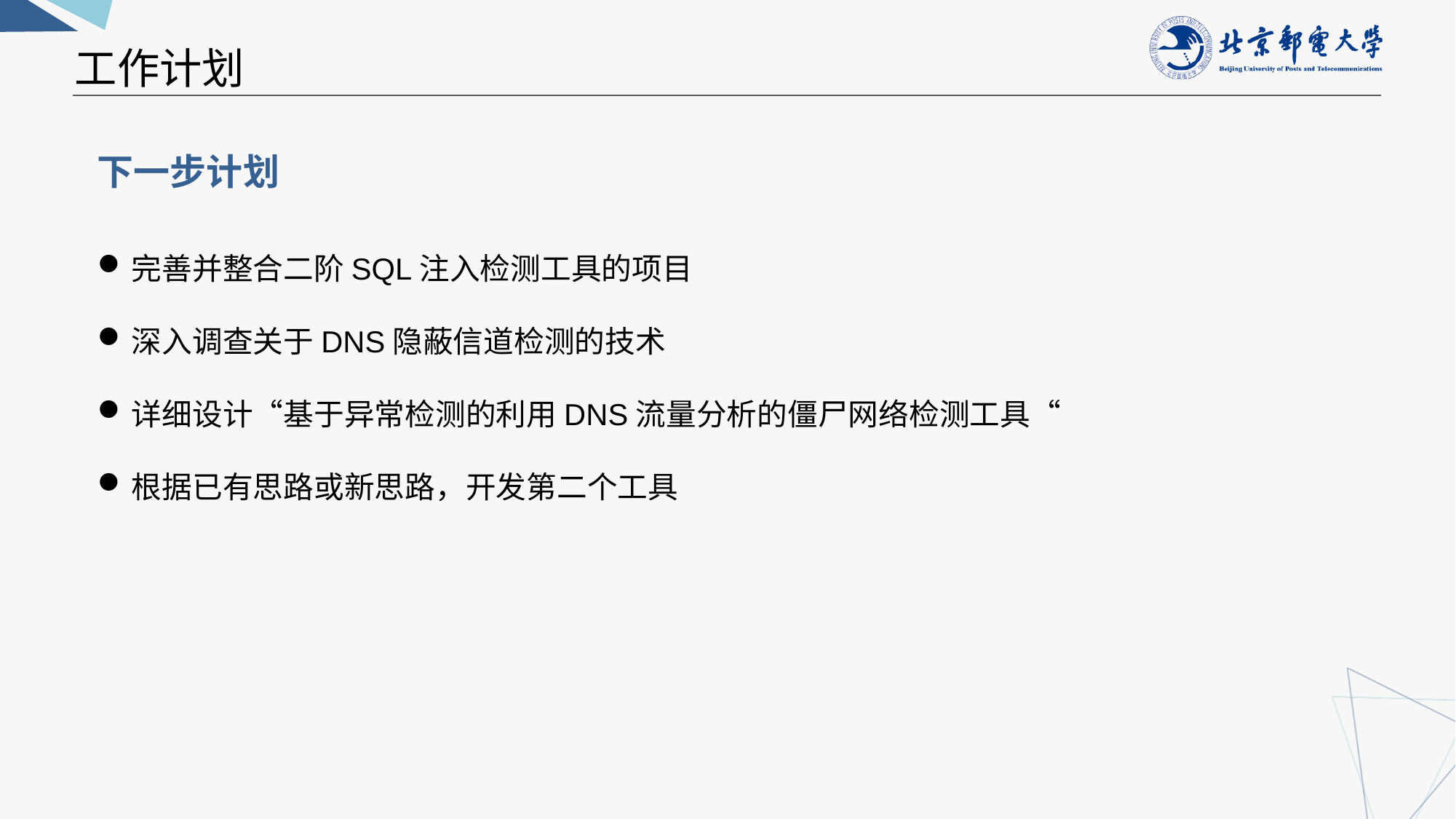

工作计划
下一步计划
完善并整合二阶SQL注入检测工具的项目

深入调查关于DNS隐蔽信道检测的技术

详细设计“基于异常检测的利用DNS流量分析的僵尸网络检测工具“

根据已有思路或新思路，开发第二个工具